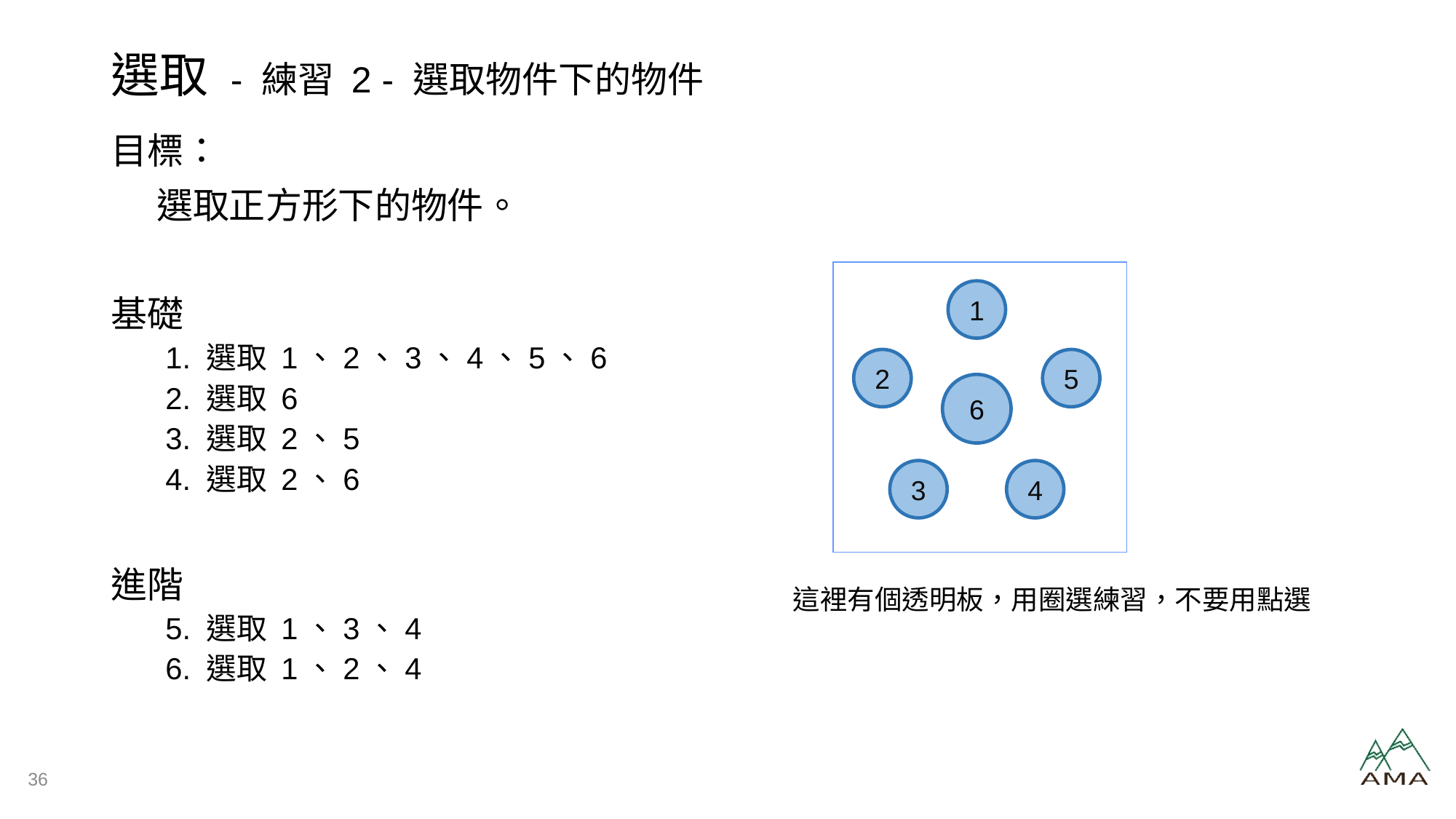

# 選取 - 練習 2 - 選取物件下的物件
目標：
	選取正方形下的物件。

基礎
選取 1、2、3、4、5、6
選取 6
選取 2、5
選取 2、6

進階
選取 1、3、4
選取 1、2、4

1
2
5
6
3
4
這裡有個透明板，用圈選練習，不要用點選
36